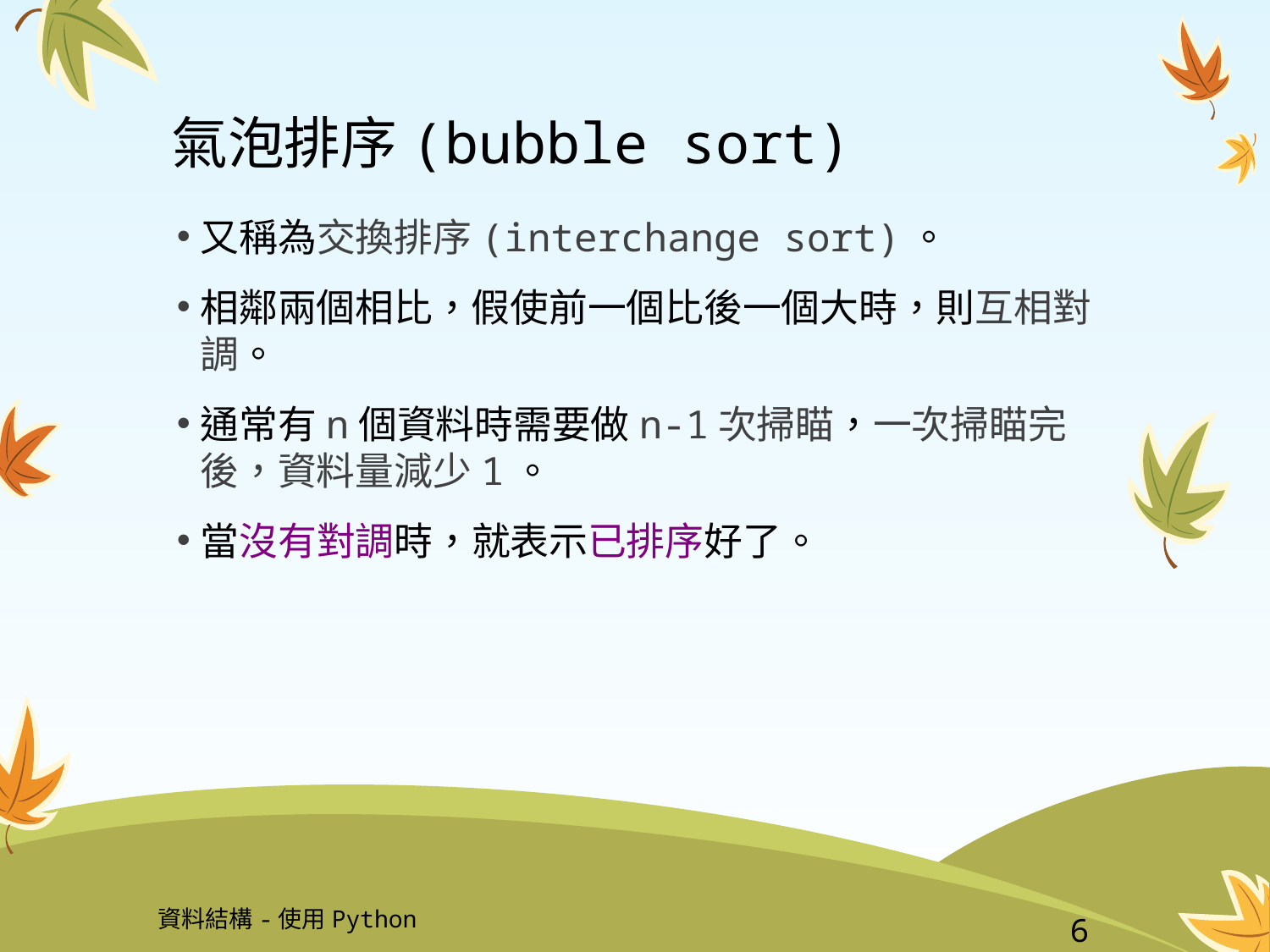

# 氣泡排序(bubble sort)
又稱為交換排序(interchange sort)。
相鄰兩個相比，假使前一個比後一個大時，則互相對調。
通常有n個資料時需要做n-1次掃瞄，一次掃瞄完後，資料量減少1。
當沒有對調時，就表示已排序好了。
資料結構-使用Python
6